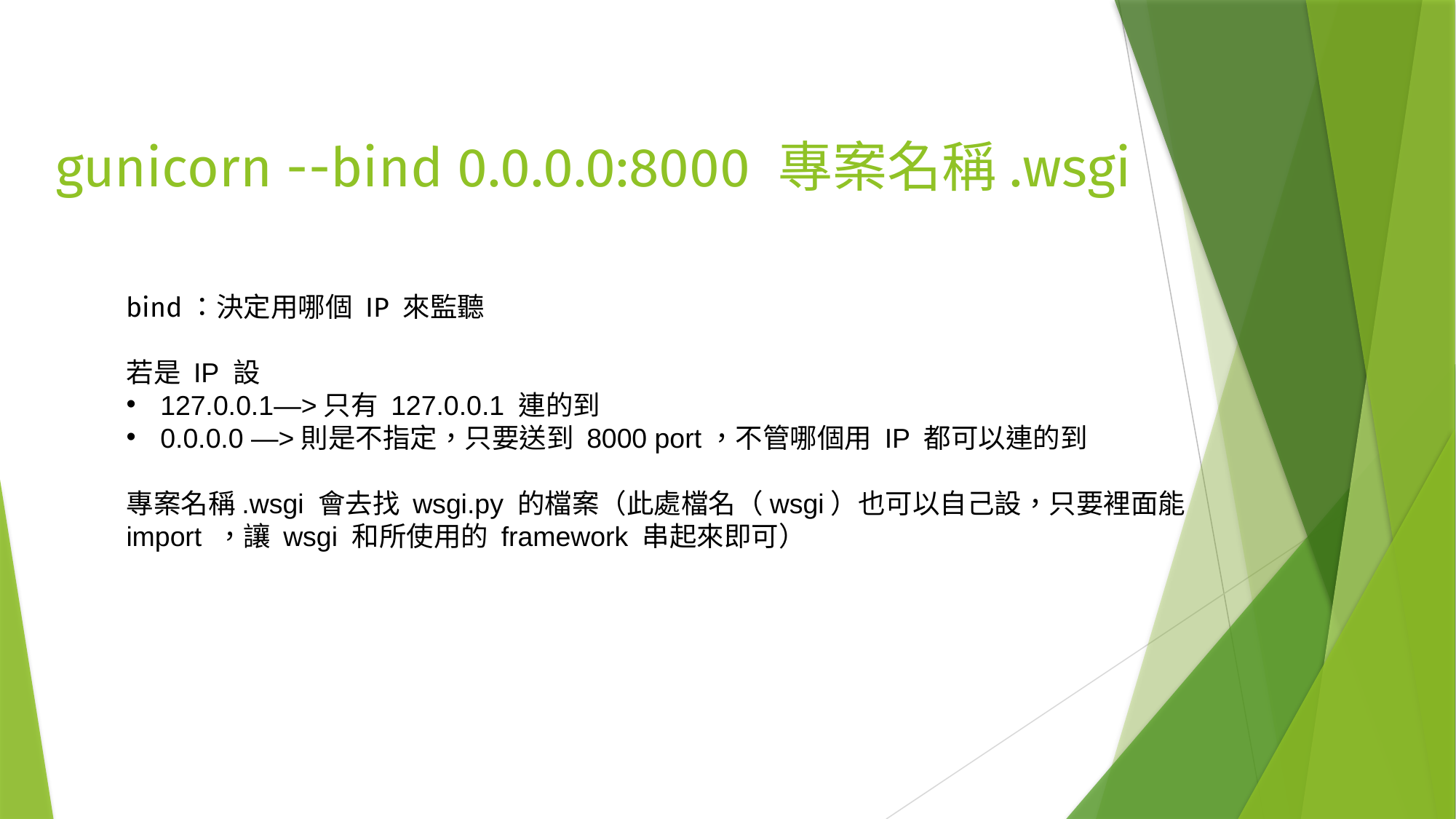

# gunicorn --bind 0.0.0.0:8000 專案名稱.wsgi
bind：決定用哪個 IP 來監聽

若是 IP 設
127.0.0.1—>只有 127.0.0.1 連的到
0.0.0.0 —>則是不指定，只要送到 8000 port，不管哪個用 IP 都可以連的到

專案名稱.wsgi 會去找 wsgi.py 的檔案（此處檔名（wsgi）也可以自己設，只要裡面能import ，讓 wsgi 和所使用的 framework 串起來即可）